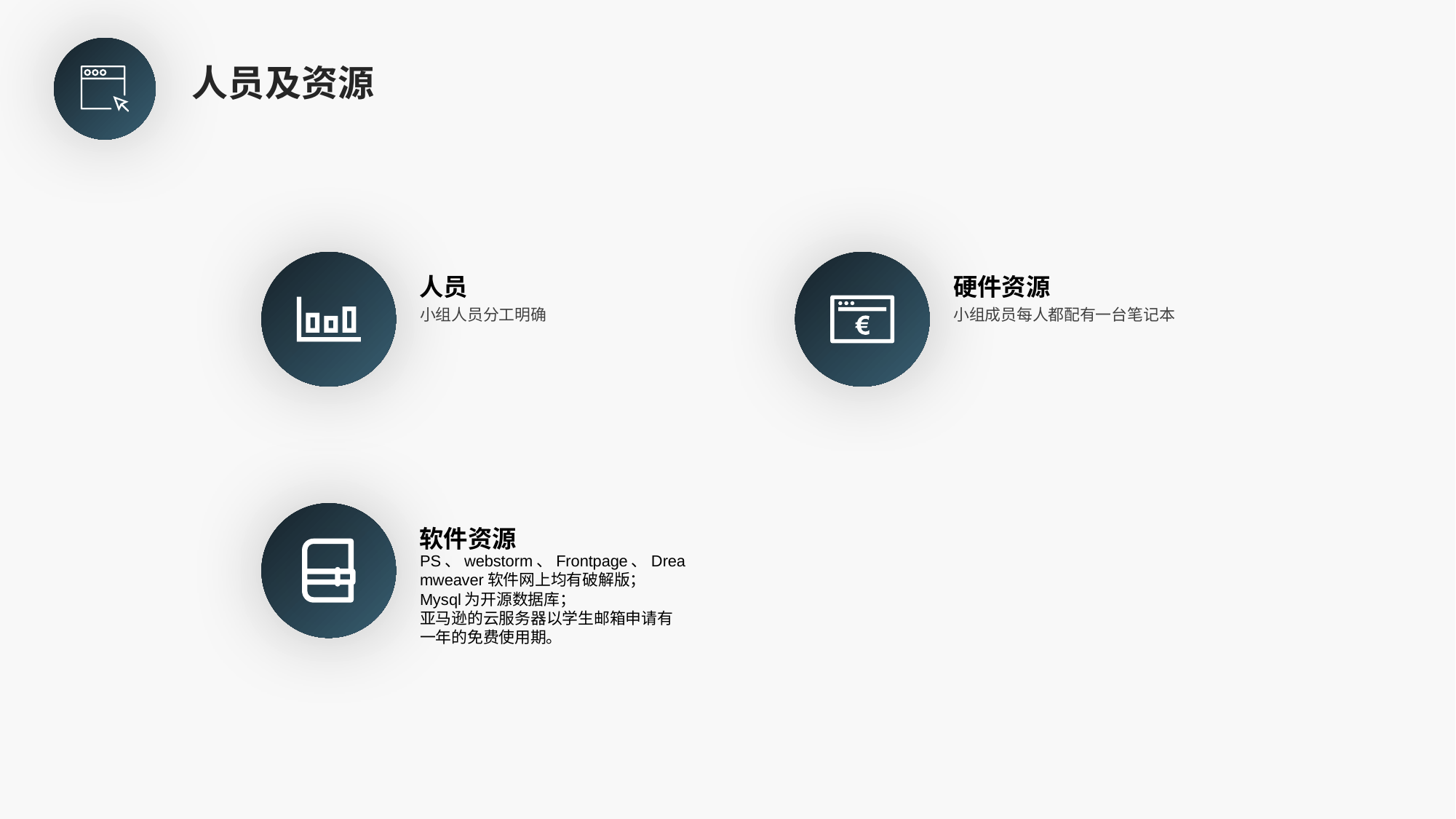

人员及资源

人员
小组人员分工明确
硬件资源
小组成员每人都配有一台笔记本

软件资源
PS、webstorm、Frontpage、Dreamweaver软件网上均有破解版；
Mysql为开源数据库；
亚马逊的云服务器以学生邮箱申请有一年的免费使用期。